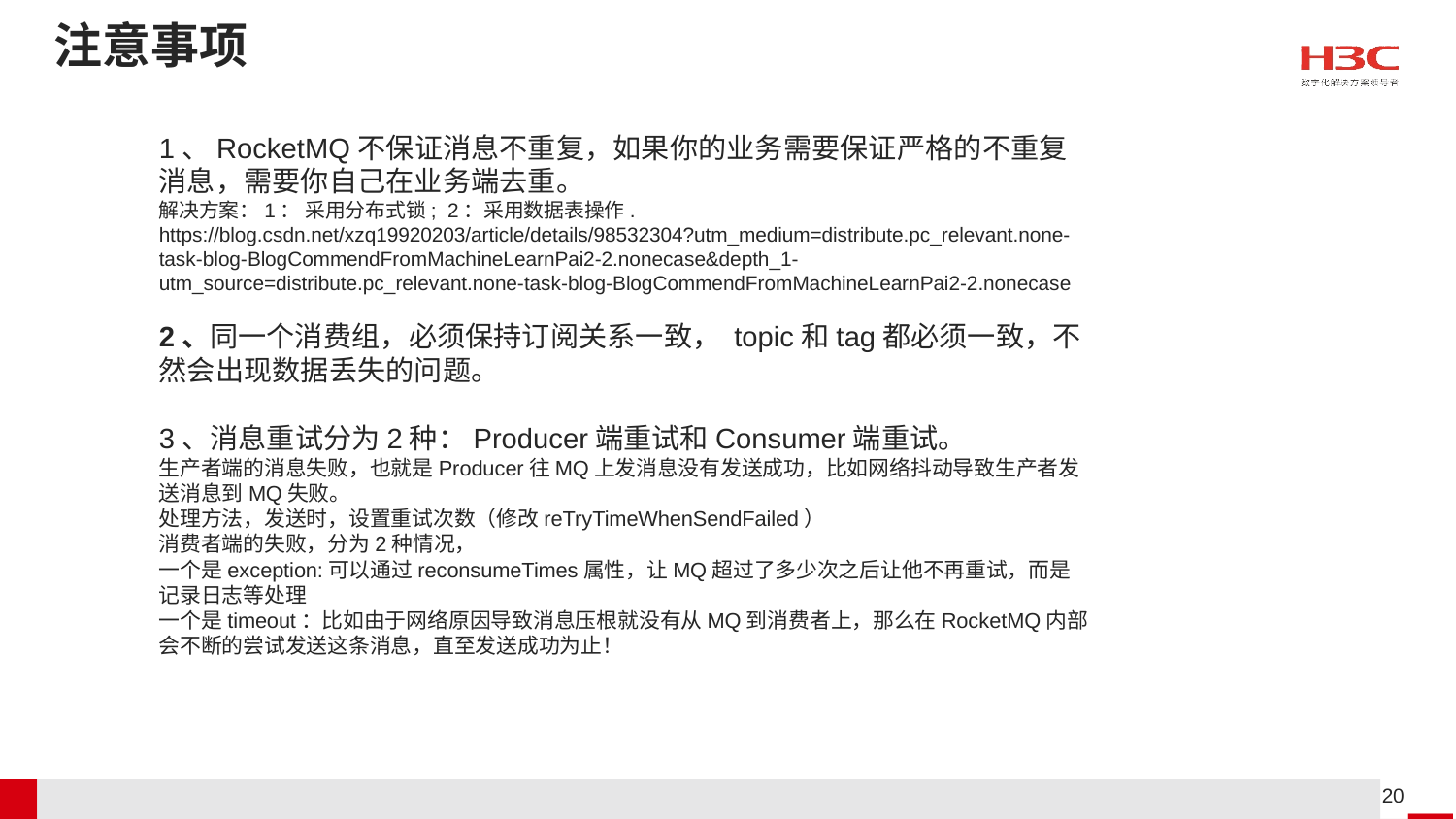

注意事项
1、RocketMQ不保证消息不重复，如果你的业务需要保证严格的不重复消息，需要你自己在业务端去重。
解决方案：1： 采用分布式锁;  2：采用数据表操作.
https://blog.csdn.net/xzq19920203/article/details/98532304?utm_medium=distribute.pc_relevant.none-task-blog-BlogCommendFromMachineLearnPai2-2.nonecase&depth_1-utm_source=distribute.pc_relevant.none-task-blog-BlogCommendFromMachineLearnPai2-2.nonecase

2、同一个消费组，必须保持订阅关系一致， topic和tag都必须一致，不然会出现数据丢失的问题。

3、消息重试分为2种：Producer端重试和Consumer端重试。
生产者端的消息失败，也就是Producer往MQ上发消息没有发送成功，比如网络抖动导致生产者发送消息到MQ失败。
处理方法，发送时，设置重试次数（修改reTryTimeWhenSendFailed）
消费者端的失败，分为2种情况，
一个是exception:可以通过reconsumeTimes属性，让MQ超过了多少次之后让他不再重试，而是记录日志等处理
一个是timeout：比如由于网络原因导致消息压根就没有从MQ到消费者上，那么在RocketMQ内部会不断的尝试发送这条消息，直至发送成功为止！